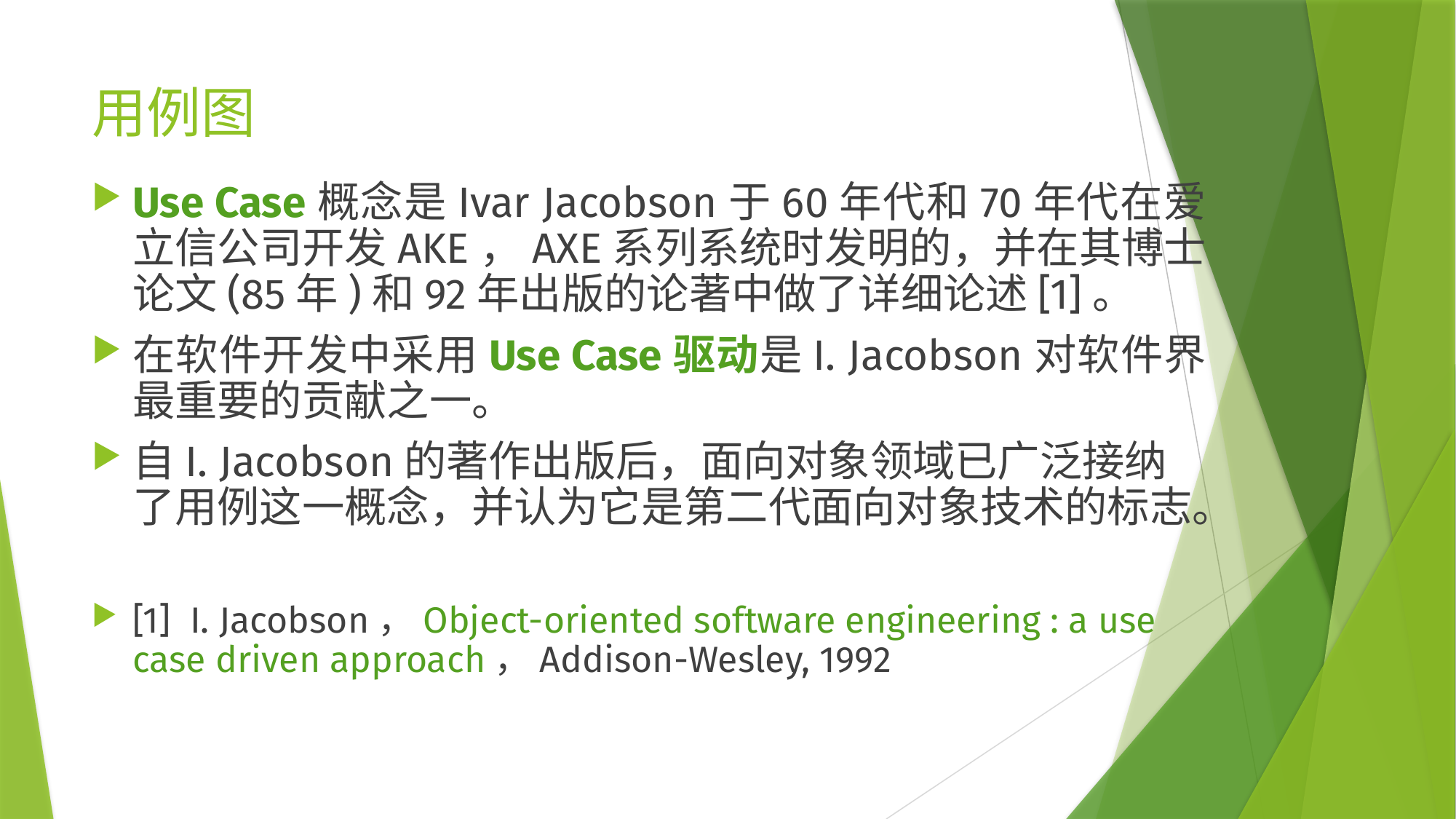

# 用例图
Use Case概念是Ivar Jacobson于60年代和70年代在爱立信公司开发AKE，AXE系列系统时发明的，并在其博士论文(85年)和92年出版的论著中做了详细论述[1]。
在软件开发中采用Use Case驱动是I. Jacobson对软件界最重要的贡献之一。
自I. Jacobson的著作出版后，面向对象领域已广泛接纳了用例这一概念，并认为它是第二代面向对象技术的标志。

[1]  I. Jacobson，Object-oriented software engineering : a use case driven approach，Addison-Wesley, 1992